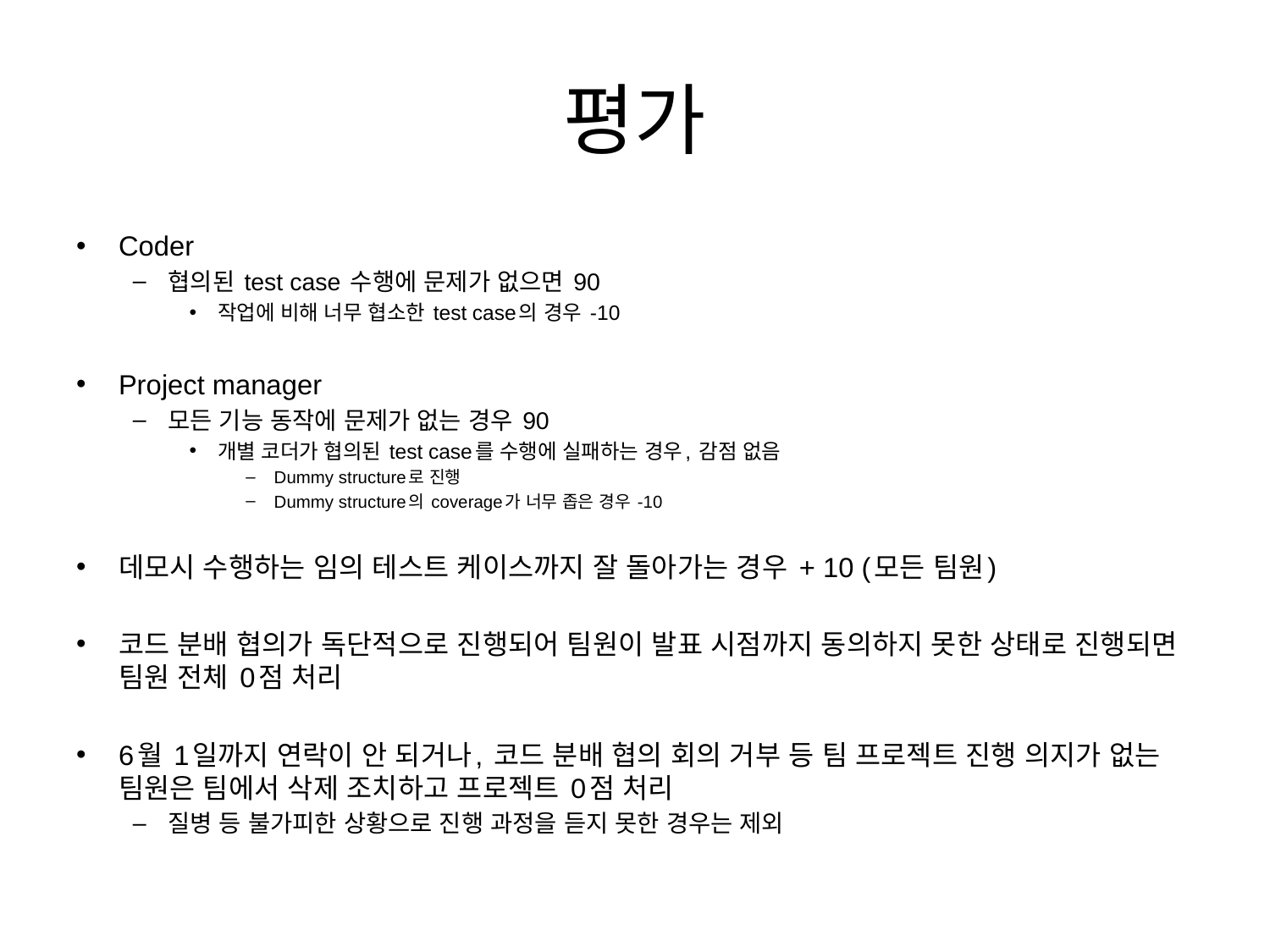

# 평가
Coder
협의된 test case 수행에 문제가 없으면 90
작업에 비해 너무 협소한 test case의 경우 -10

Project manager
모든 기능 동작에 문제가 없는 경우 90
개별 코더가 협의된 test case를 수행에 실패하는 경우, 감점 없음
Dummy structure로 진행
Dummy structure의 coverage가 너무 좁은 경우 -10

데모시 수행하는 임의 테스트 케이스까지 잘 돌아가는 경우 + 10 (모든 팀원)

코드 분배 협의가 독단적으로 진행되어 팀원이 발표 시점까지 동의하지 못한 상태로 진행되면 팀원 전체 0점 처리

6월 1일까지 연락이 안 되거나, 코드 분배 협의 회의 거부 등 팀 프로젝트 진행 의지가 없는 팀원은 팀에서 삭제 조치하고 프로젝트 0점 처리
질병 등 불가피한 상황으로 진행 과정을 듣지 못한 경우는 제외